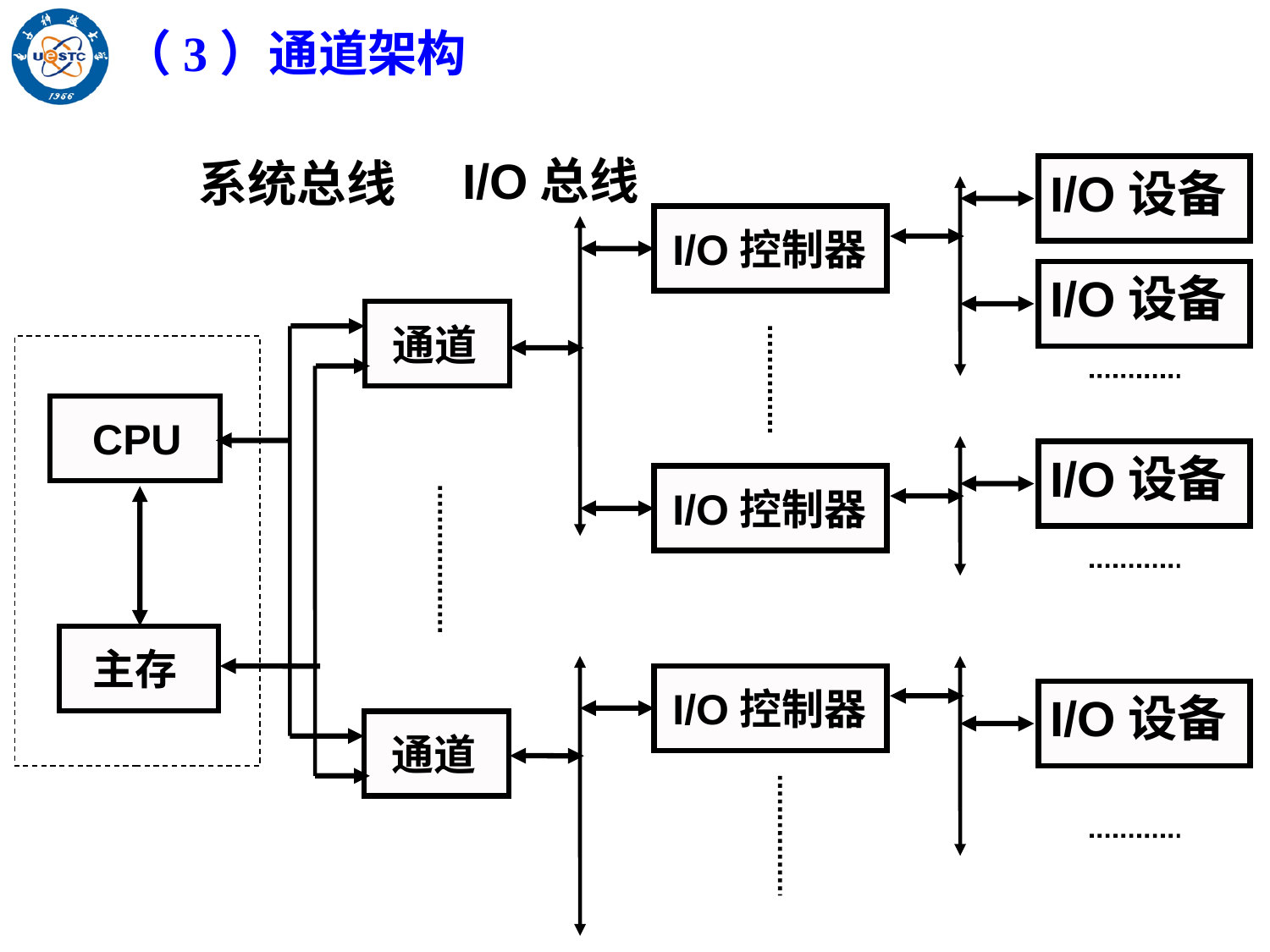

（3）通道架构
I/O总线
系统总线
I/O设备

I/O控制器

I/O设备

通道

CPU

I/O设备

I/O控制器

主存

I/O控制器
I/O设备

通道